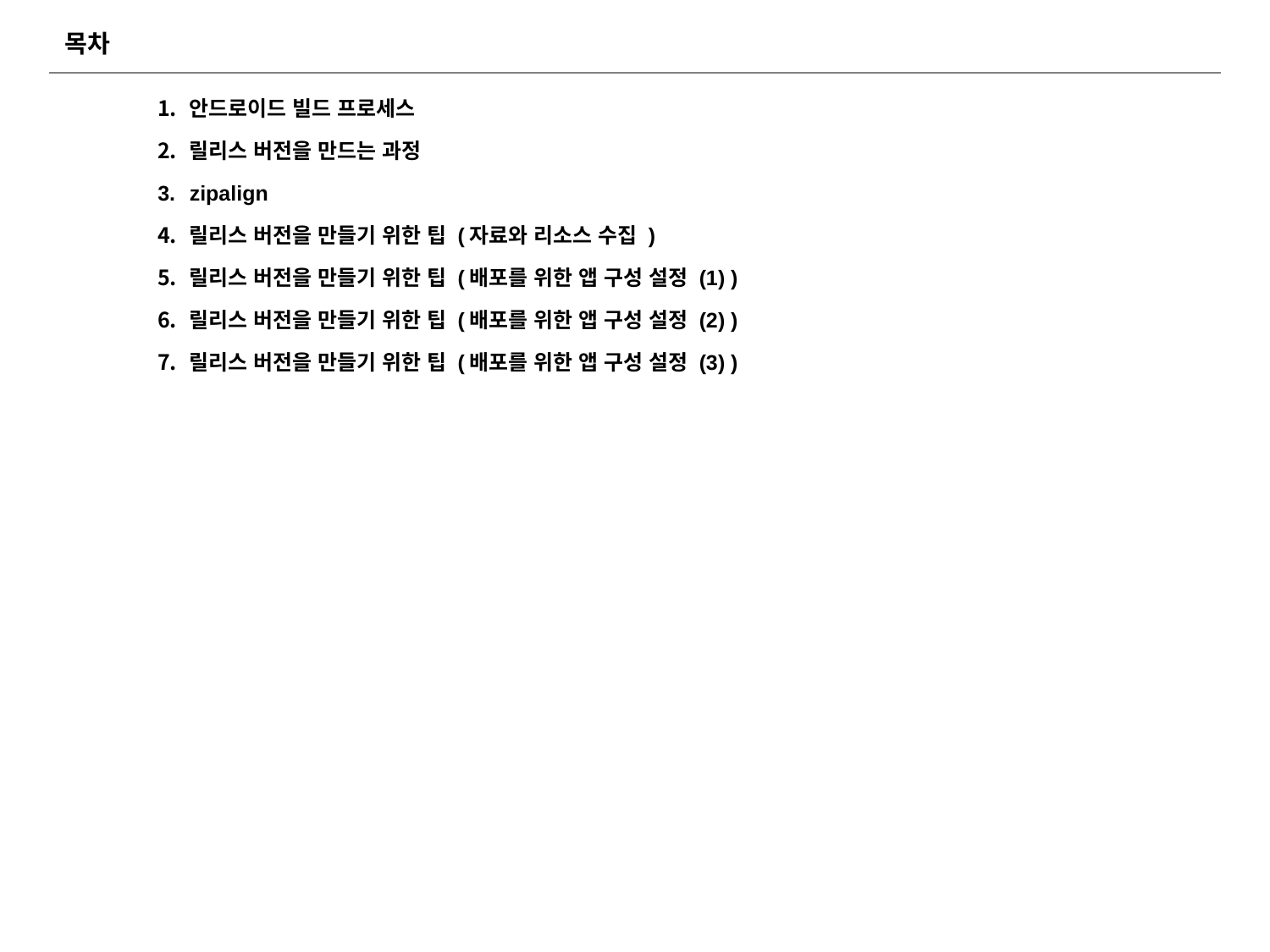

# 목차
안드로이드 빌드 프로세스
릴리스 버전을 만드는 과정
zipalign
릴리스 버전을 만들기 위한 팁 (자료와 리소스 수집 )
릴리스 버전을 만들기 위한 팁 (배포를 위한 앱 구성 설정 (1) )
릴리스 버전을 만들기 위한 팁 (배포를 위한 앱 구성 설정 (2) )
릴리스 버전을 만들기 위한 팁 (배포를 위한 앱 구성 설정 (3) )